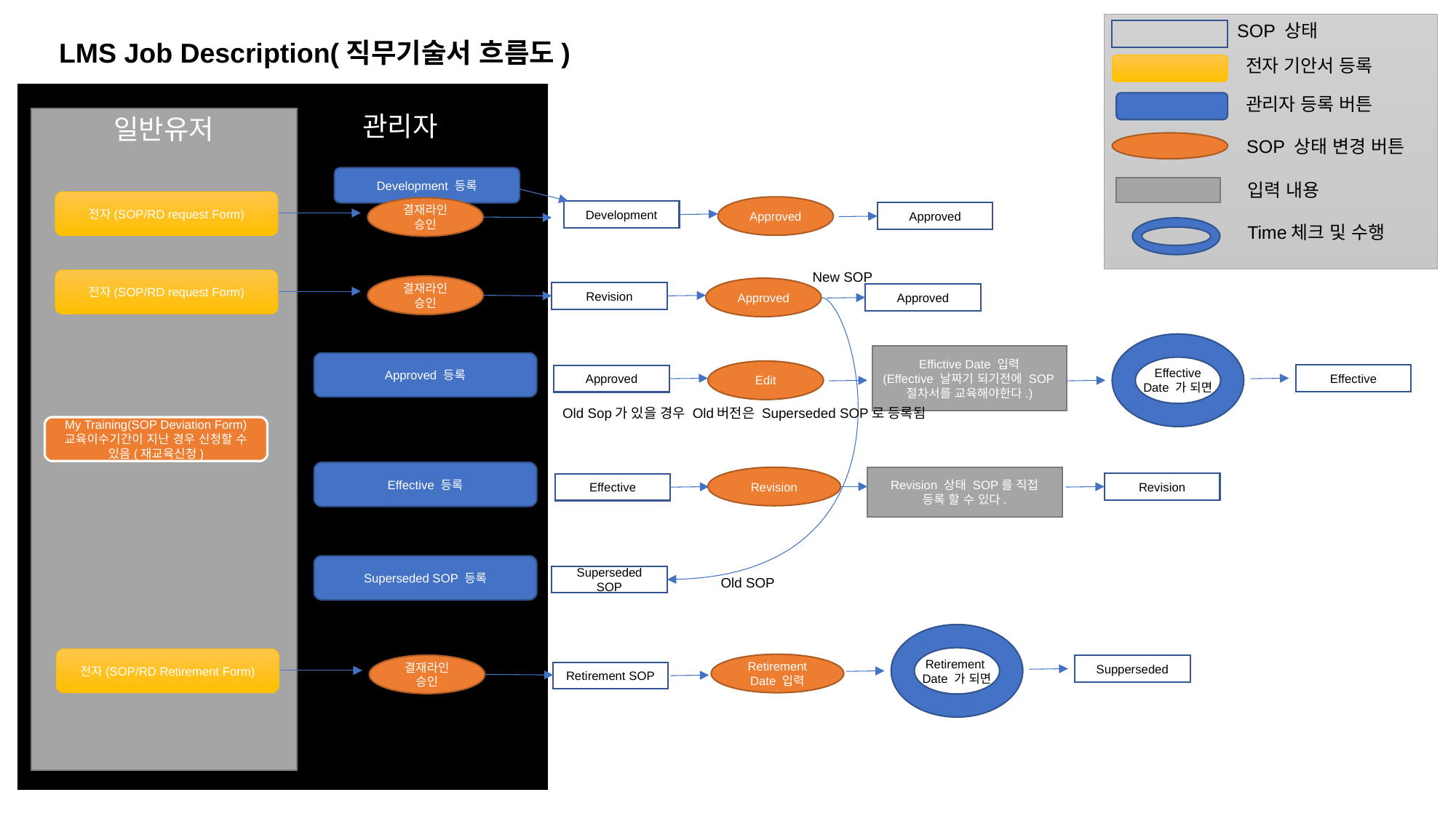

SOP 상태

LMS Job Description(직무기술서 흐름도)
전자 기안서 등록

                              관리자

관리자 등록 버튼

일반유저

SOP 상태 변경 버튼

Development 등록
입력 내용

전자(SOP/RD request Form)
Approved
결재라인 승인
Development
Approved
Time체크 및 수행

New SOP
전자(SOP/RD request Form)
결재라인 승인
Approved
Revision
Approved
Effective Date 가 되면
Effictive Date 입력
(Effective 날짜기 되기전에 SOP절차서를 교육해야한다.)
Approved 등록
Edit
Effective
Approved
Old Sop가 있을 경우 Old버전은 Superseded SOP로 등록됨
My Training(SOP Deviation Form)
교육이수기간이 지난 경우 신청할 수 있음(재교육신청)
Effective 등록
Revision
Revision 상태 SOP를 직접 등록 할 수 있다.
Revision
Effective
Superseded SOP 등록
Superseded SOP
Old SOP
Retirement  Date 가 되면
전자(SOP/RD Retirement Form)
Retirement Date 입력
결재라인 승인
Supperseded
Retirement SOP